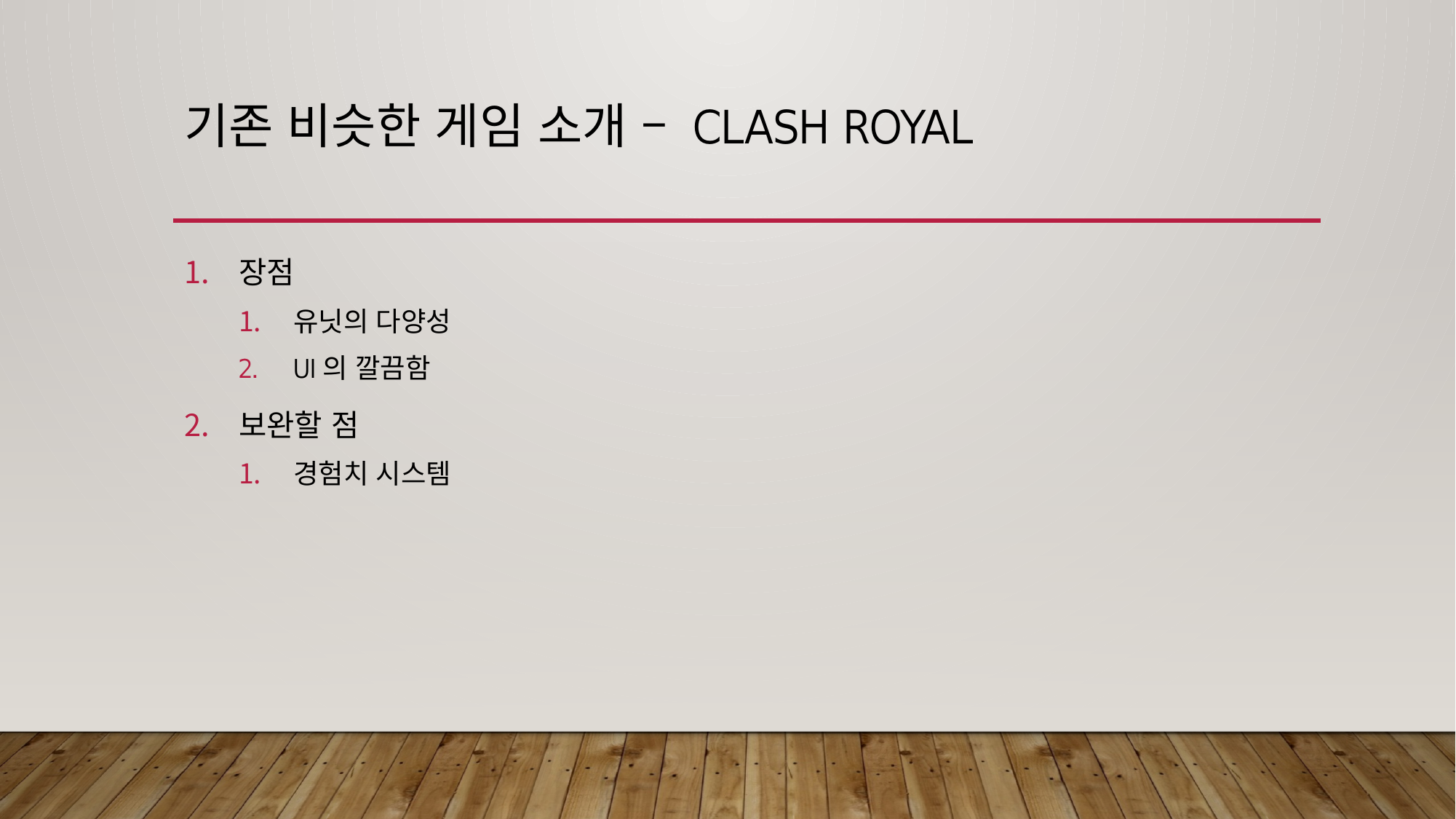

# 기존 비슷한 게임 소개 – Clash royal
장점
유닛의 다양성
UI의 깔끔함
보완할 점
경험치 시스템